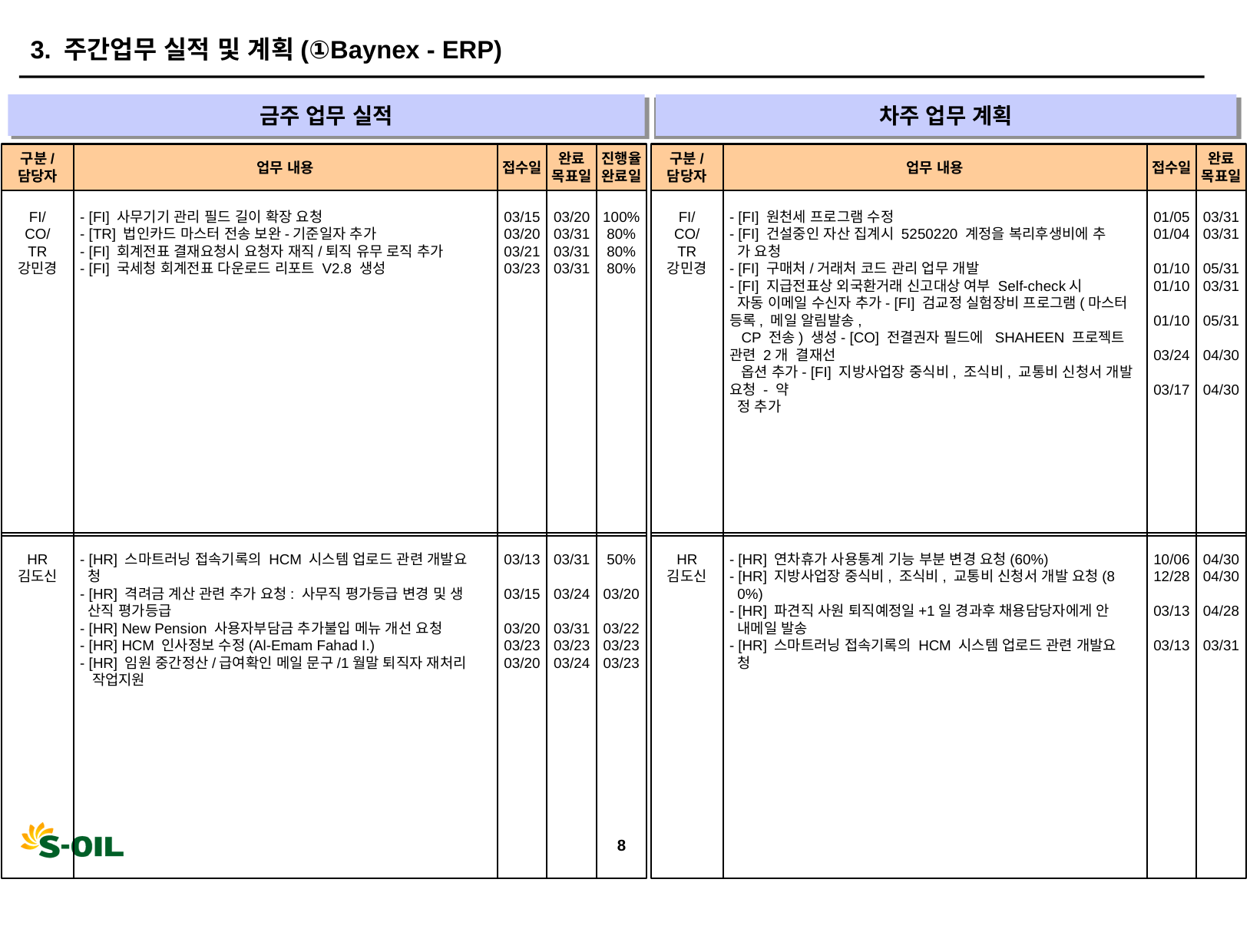

3. 주간업무 실적 및 계획(①Baynex - ERP)
금주 업무 실적
차주 업무 계획
" "
" "
구분/
담당자
업무 내용
접수일
완료
목표일
진행율
완료일
구분/
담당자
업무 내용
접수일
완료
목표일
FI/
CO/
TR
강민경

- [FI] 사무기기 관리 필드 길이 확장 요청
- [TR] 법인카드 마스터 전송 보완-기준일자 추가
- [FI] 회계전표 결재요청시 요청자 재직/퇴직 유무 로직 추가
- [FI] 국세청 회계전표 다운로드 리포트 V2.8 생성
03/15
03/20
03/21
03/23
03/20
03/31
03/31
03/31
100%
80%
80%
80%
FI/
CO/
TR
강민경

- [FI] 원천세 프로그램 수정
- [FI] 건설중인 자산 집계시 5250220 계정을 복리후생비에 추
  가 요청
- [FI] 구매처/거래처 코드 관리 업무 개발
- [FI] 지급전표상 외국환거래 신고대상 여부 Self-check시 
  자동 이메일 수신자 추가- [FI] 검교정 실험장비 프로그램(마스터 등록, 메일 알림발송,
   CP 전송) 생성- [CO] 전결권자 필드에  SHAHEEN 프로젝트 관련 2개  결재선
   옵션 추가- [FI] 지방사업장 중식비, 조식비, 교통비 신청서 개발 요청 - 약
  정 추가
01/05
01/04
01/10
01/10
01/10
03/24
03/17
03/31
03/31
05/31
03/31
05/31
04/30
04/30
HR
김도신

- [HR] 스마트러닝 접속기록의 HCM 시스템 업로드 관련 개발요
  청
- [HR] 격려금 계산 관련 추가 요청: 사무직 평가등급 변경 및 생
  산직 평가등급
- [HR] New Pension 사용자부담금 추가불입 메뉴 개선 요청
- [HR] HCM 인사정보 수정(Al-Emam Fahad I.)
- [HR] 임원 중간정산/급여확인 메일 문구/1월말 퇴직자 재처리
   작업지원
03/13
03/15
03/20
03/23
03/20
03/31
03/24
03/31
03/23
03/24
50%
03/20
03/22
03/23
03/23
HR
김도신

- [HR] 연차휴가 사용통계 기능 부분 변경 요청(60%)
- [HR] 지방사업장 중식비, 조식비, 교통비 신청서 개발 요청(8
  0%)
- [HR] 파견직 사원 퇴직예정일+1일 경과후 채용담당자에게 안
  내메일 발송
- [HR] 스마트러닝 접속기록의 HCM 시스템 업로드 관련 개발요
  청
10/06
12/28
03/13
03/13
04/30
04/30
04/28
03/31